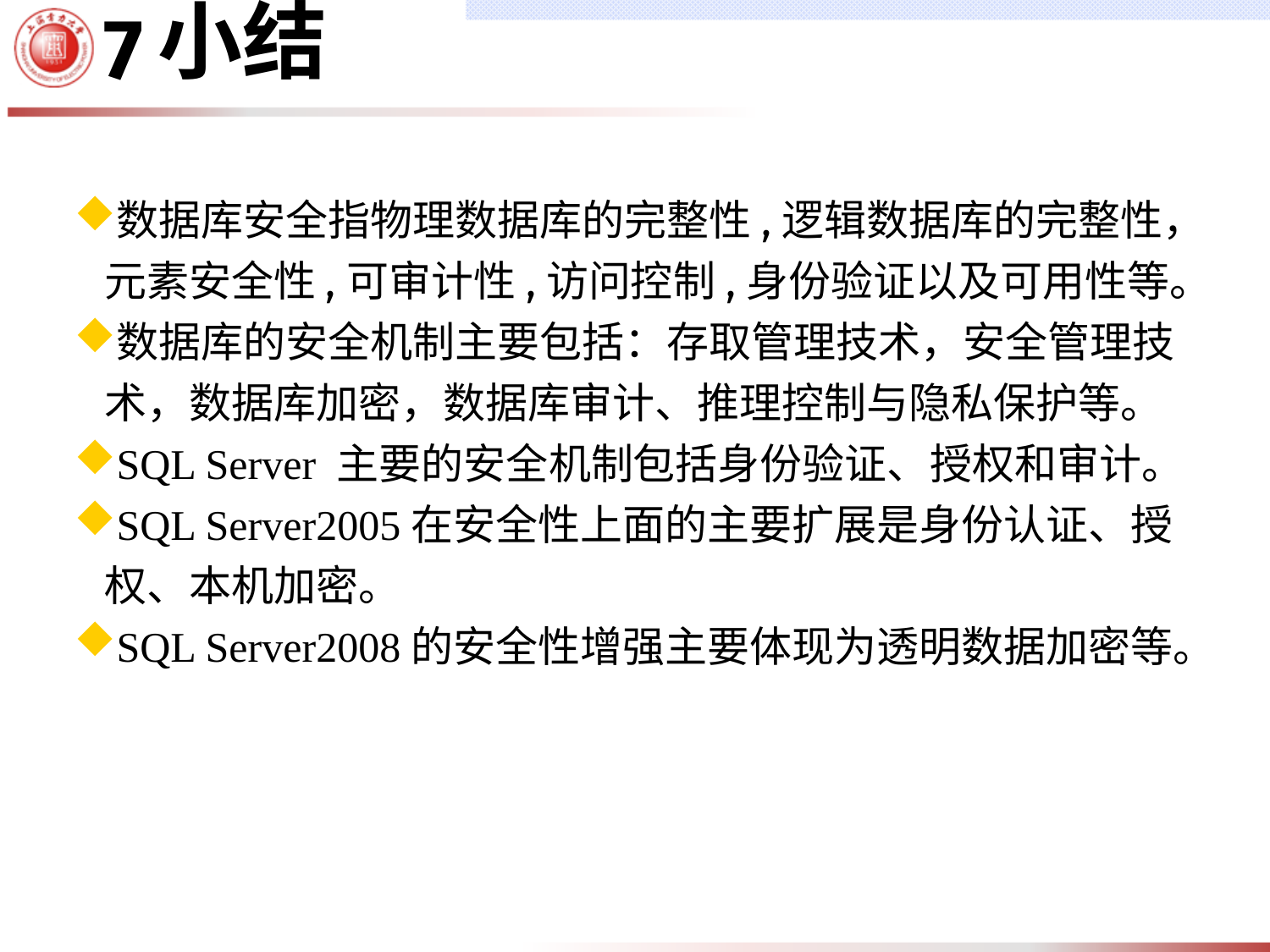

7
小结
数据库安全指物理数据库的完整性,逻辑数据库的完整性， 元素安全性,可审计性,访问控制,身份验证以及可用性等。
数据库的安全机制主要包括：存取管理技术，安全管理技术，数据库加密，数据库审计、推理控制与隐私保护等。
SQL Server 主要的安全机制包括身份验证、授权和审计。
SQL Server2005在安全性上面的主要扩展是身份认证、授权、本机加密。
SQL Server2008的安全性增强主要体现为透明数据加密等。